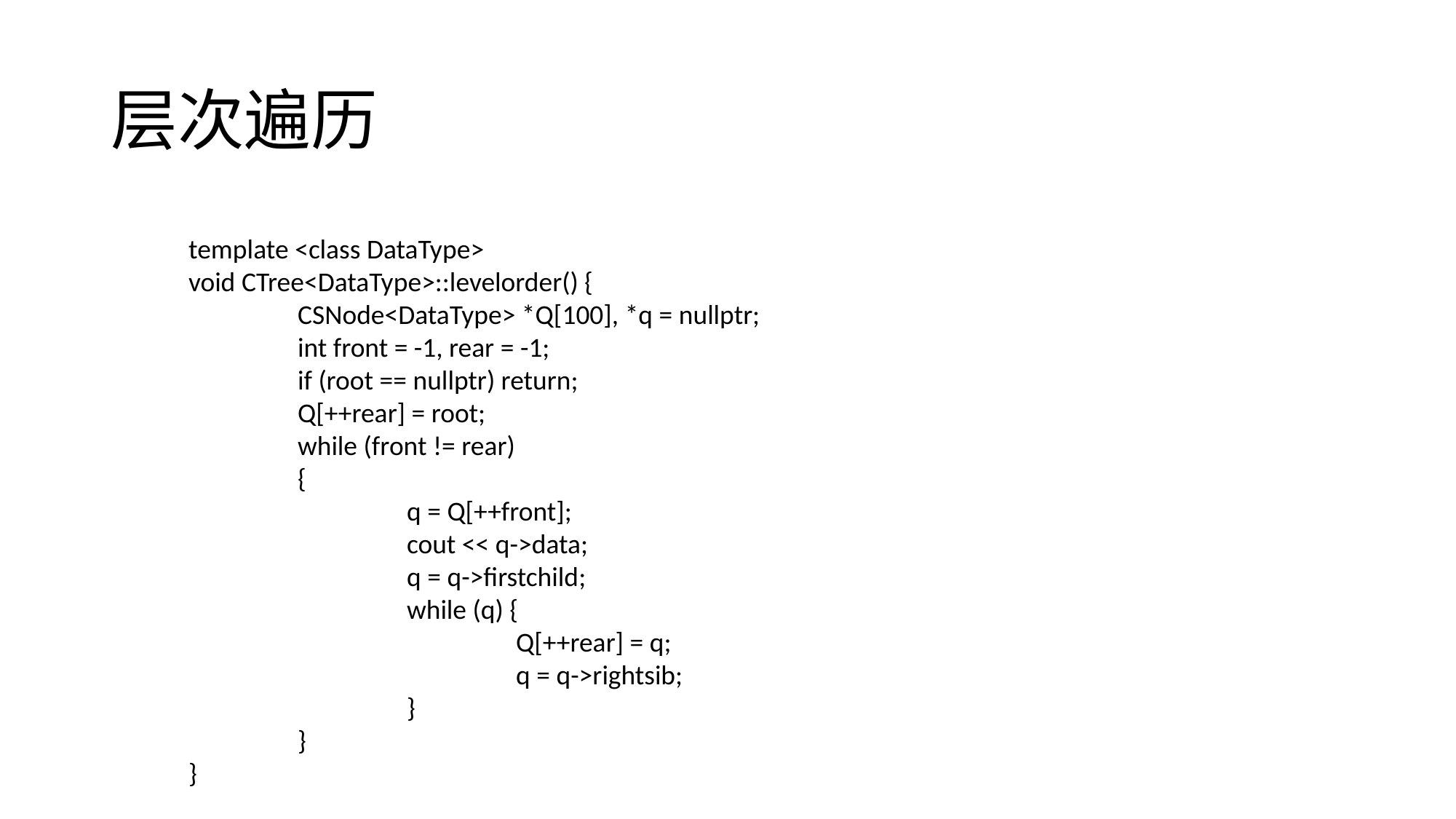

# 层次遍历
template <class DataType>
void CTree<DataType>::levelorder() {
	CSNode<DataType> *Q[100], *q = nullptr;
	int front = -1, rear = -1;
	if (root == nullptr) return;
	Q[++rear] = root;
	while (front != rear)
	{
		q = Q[++front];
		cout << q->data;
		q = q->firstchild;
		while (q) {
			Q[++rear] = q;
			q = q->rightsib;
		}
	}
}